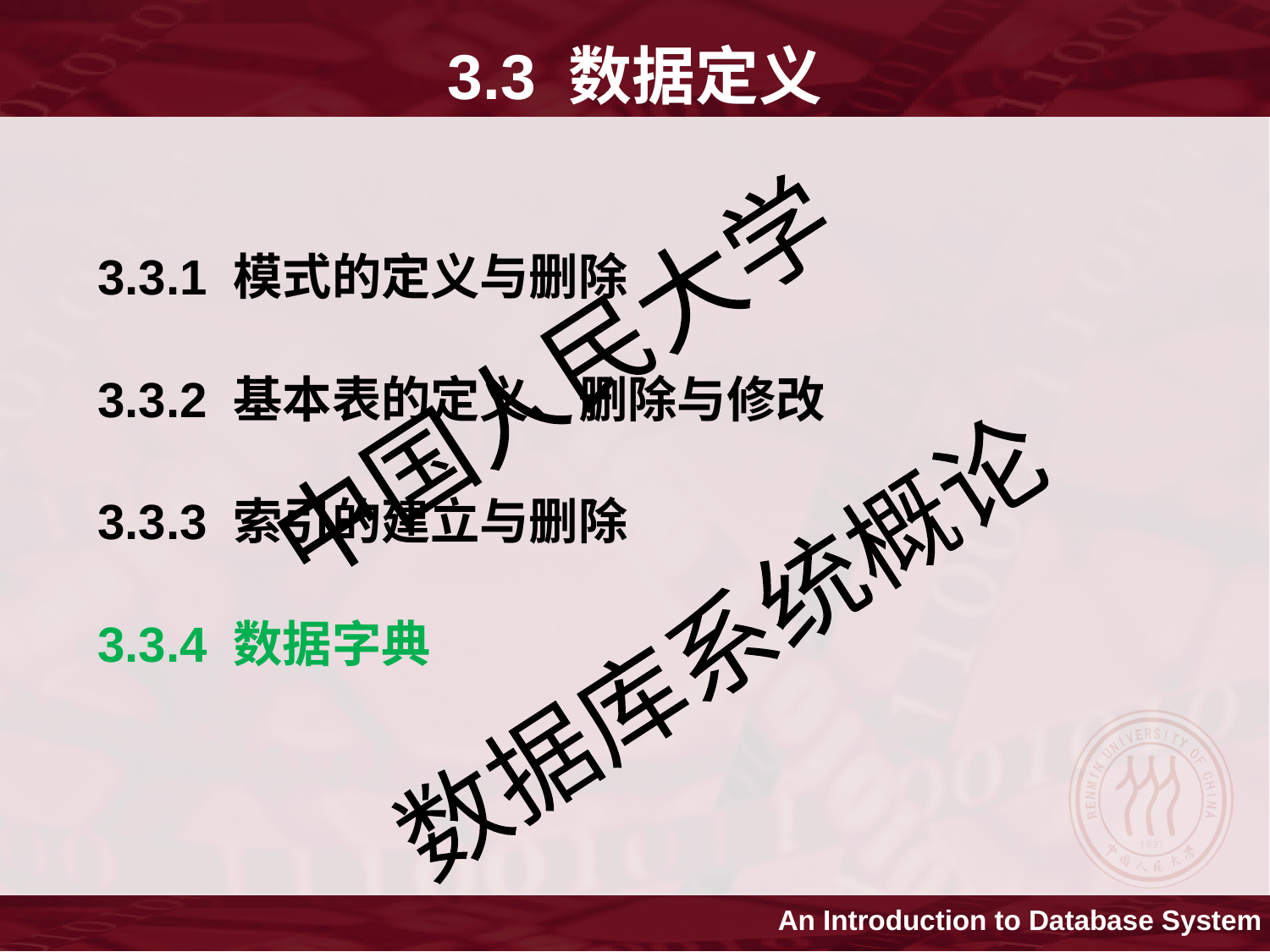

# 3.3 数据定义
3.3.1 模式的定义与删除
3.3.2 基本表的定义、删除与修改
3.3.3 索引的建立与删除
3.3.4 数据字典